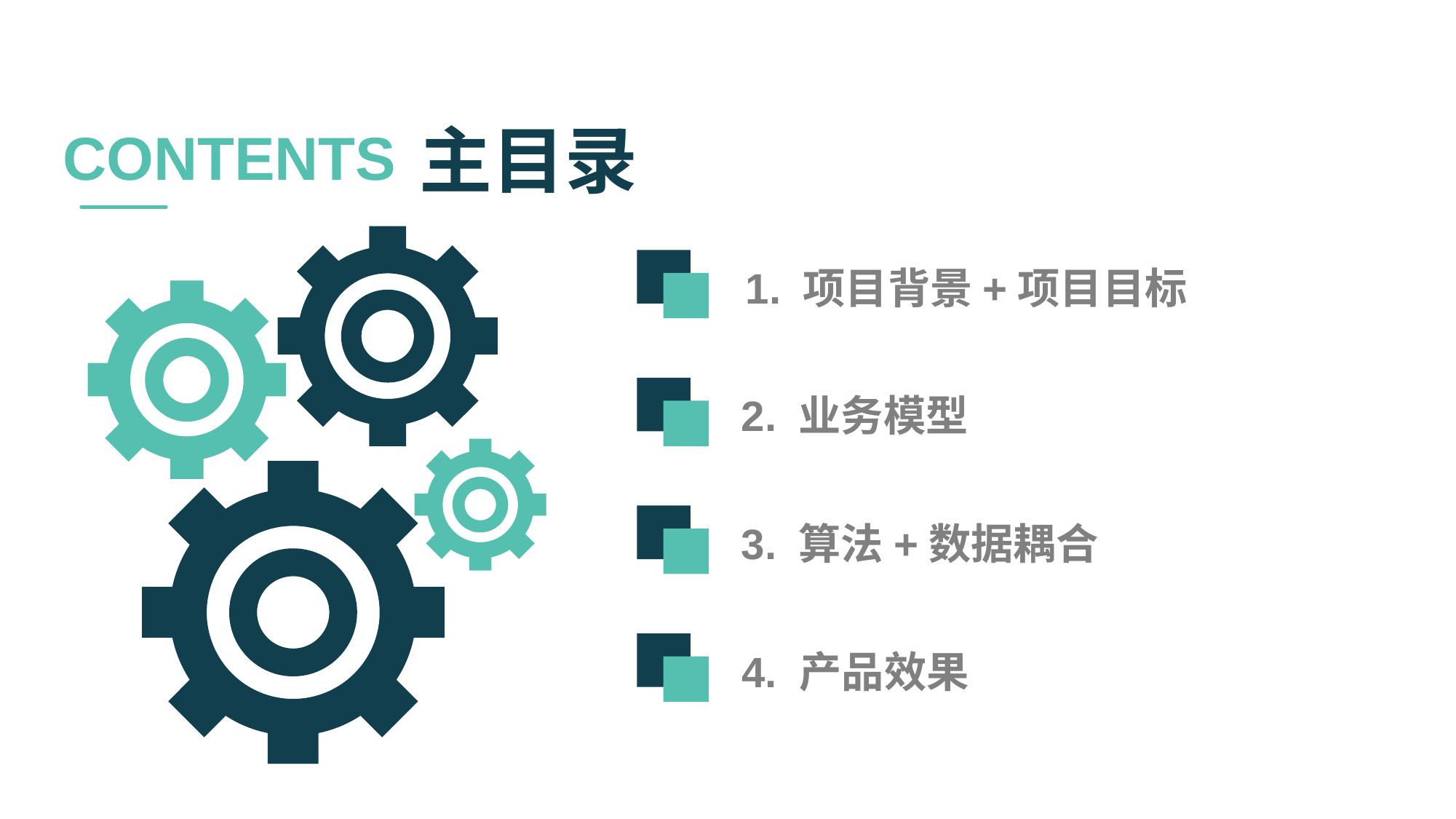

主目录
CONTENTS

1. 项目背景+项目目标

2. 业务模型

3. 算法+数据耦合

4. 产品效果